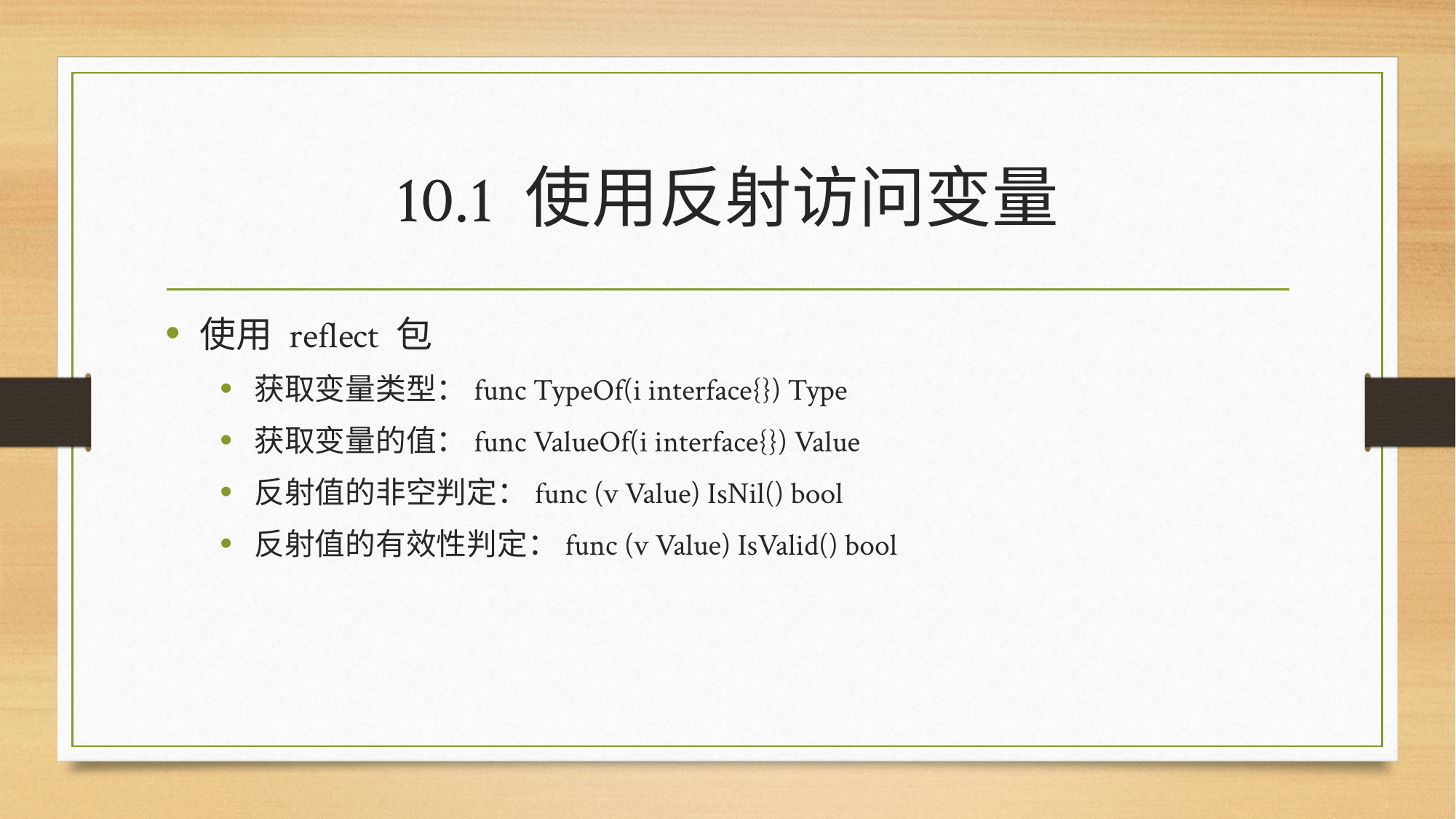

# 10.1 使用反射访问变量
使用 reflect 包
获取变量类型：func TypeOf(i interface{}) Type
获取变量的值：func ValueOf(i interface{}) Value
反射值的非空判定：func (v Value) IsNil() bool
反射值的有效性判定：func (v Value) IsValid() bool